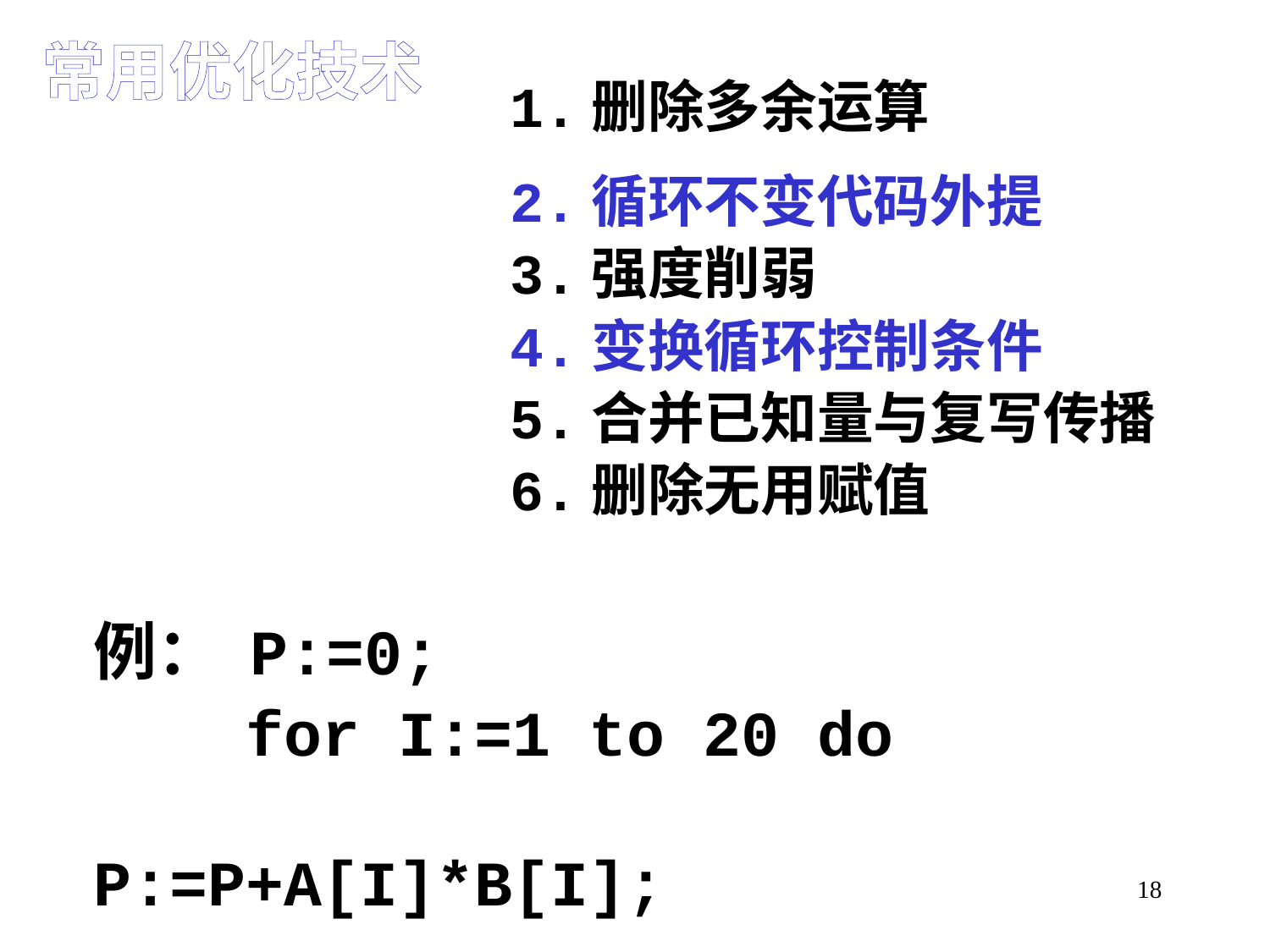

常用优化技术
1.删除多余运算
2.循环不变代码外提
3.强度削弱
4.变换循环控制条件
5.合并已知量与复写传播
6.删除无用赋值

例： P:=0;
    for I:=1 to 20 do
        P:=P+A[I]*B[I];
18